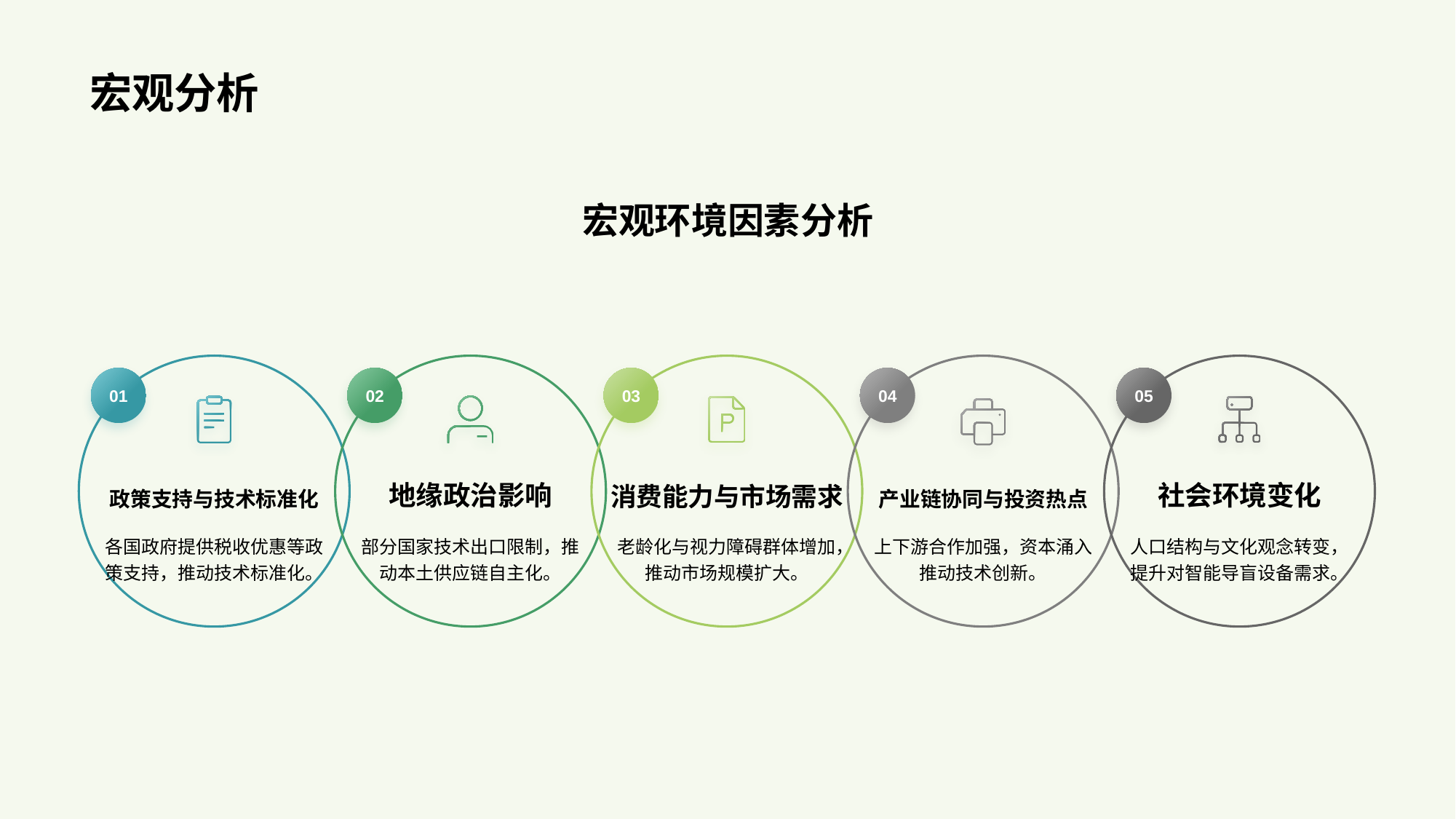

# 宏观分析
宏观环境因素分析

01

政策支持与技术标准化
各国政府提供税收优惠等政策支持，推动技术标准化。

02
地缘政治影响
部分国家技术出口限制，推动本土供应链自主化。

03
消费能力与市场需求
老龄化与视力障碍群体增加，推动市场规模扩大。

04
产业链协同与投资热点
上下游合作加强，资本涌入推动技术创新。

05
社会环境变化
人口结构与文化观念转变，提升对智能导盲设备需求。